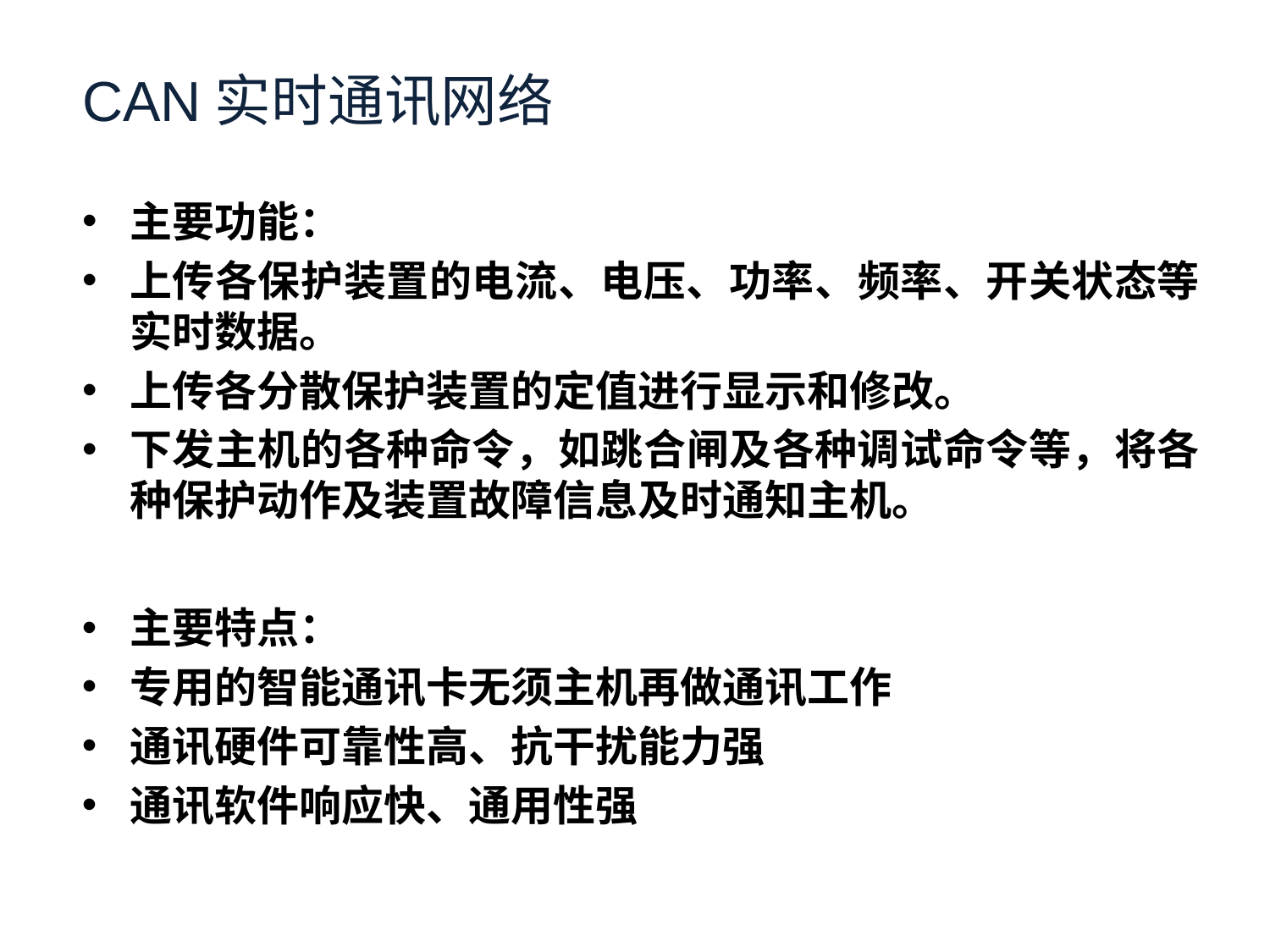

# CAN实时通讯网络
主要功能：
上传各保护装置的电流、电压、功率、频率、开关状态等实时数据。
上传各分散保护装置的定值进行显示和修改。
下发主机的各种命令，如跳合闸及各种调试命令等，将各种保护动作及装置故障信息及时通知主机。

主要特点：
专用的智能通讯卡无须主机再做通讯工作
通讯硬件可靠性高、抗干扰能力强
通讯软件响应快、通用性强